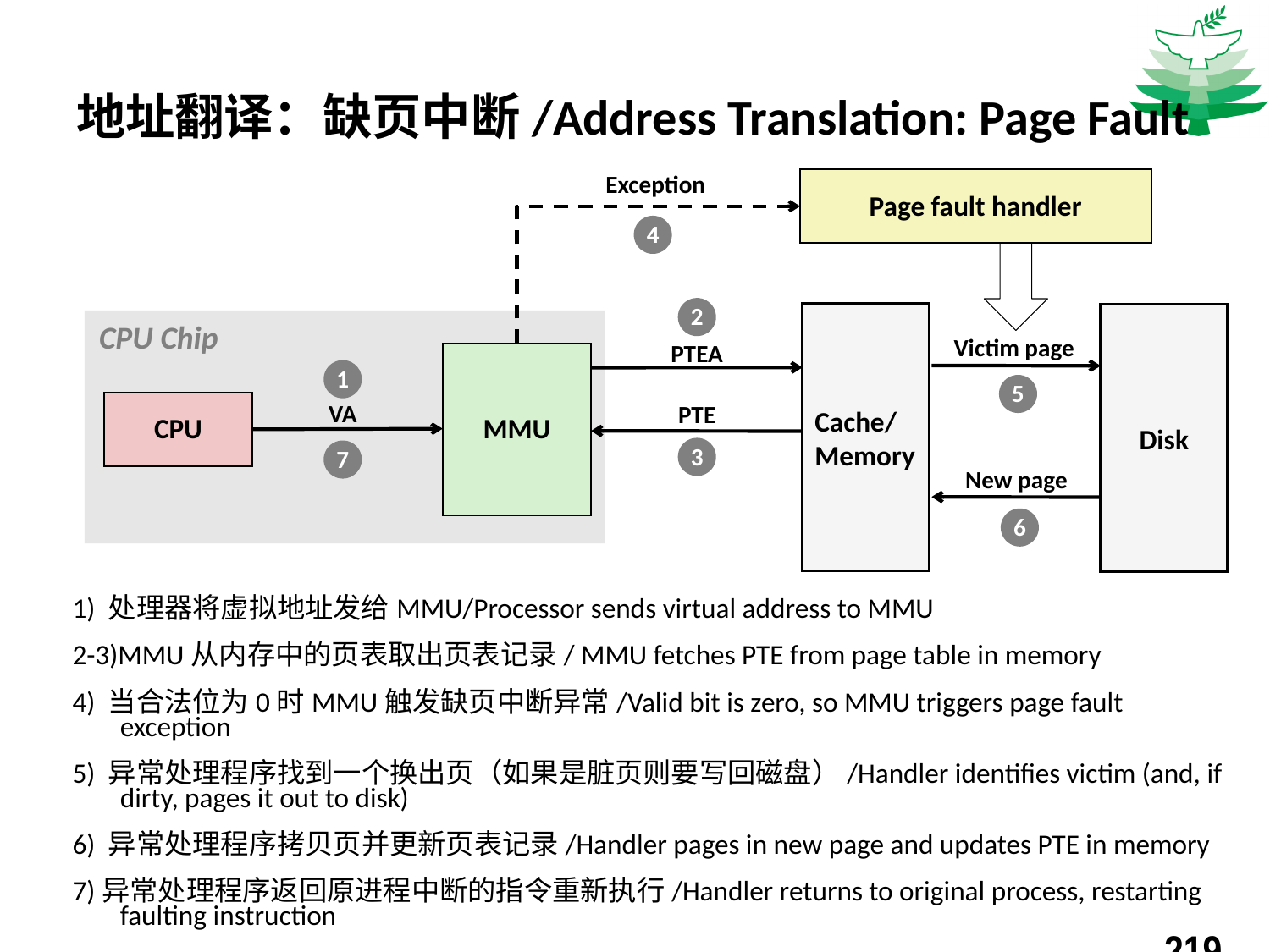

# 地址翻译：缺页中断/Address Translation: Page Fault
Exception
Page fault handler
4

2
Cache/
Memory
Disk

CPU Chip
Victim page
PTEA
MMU
1
5
CPU
VA
PTE
3
7
New page
6
1) 处理器将虚拟地址发给MMU/Processor sends virtual address to MMU
2-3)MMU从内存中的页表取出页表记录/ MMU fetches PTE from page table in memory
4) 当合法位为0时MMU触发缺页中断异常/Valid bit is zero, so MMU triggers page fault exception
5) 异常处理程序找到一个换出页（如果是脏页则要写回磁盘）/Handler identifies victim (and, if dirty, pages it out to disk)
6) 异常处理程序拷贝页并更新页表记录/Handler pages in new page and updates PTE in memory
7)异常处理程序返回原进程中断的指令重新执行/Handler returns to original process, restarting faulting instruction